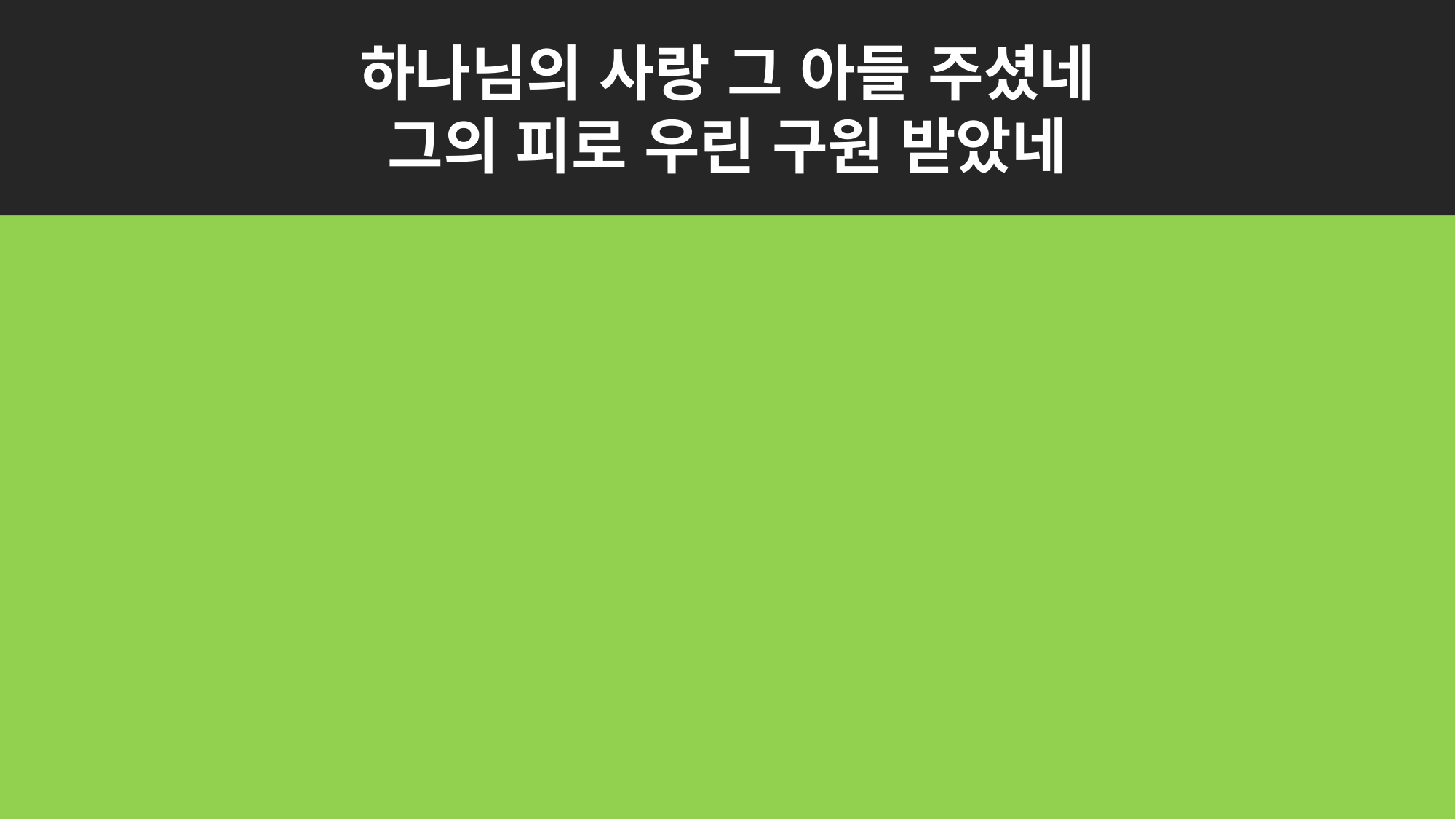

하나님의 사랑 그 아들 주셨네
그의 피로 우린 구원 받았네